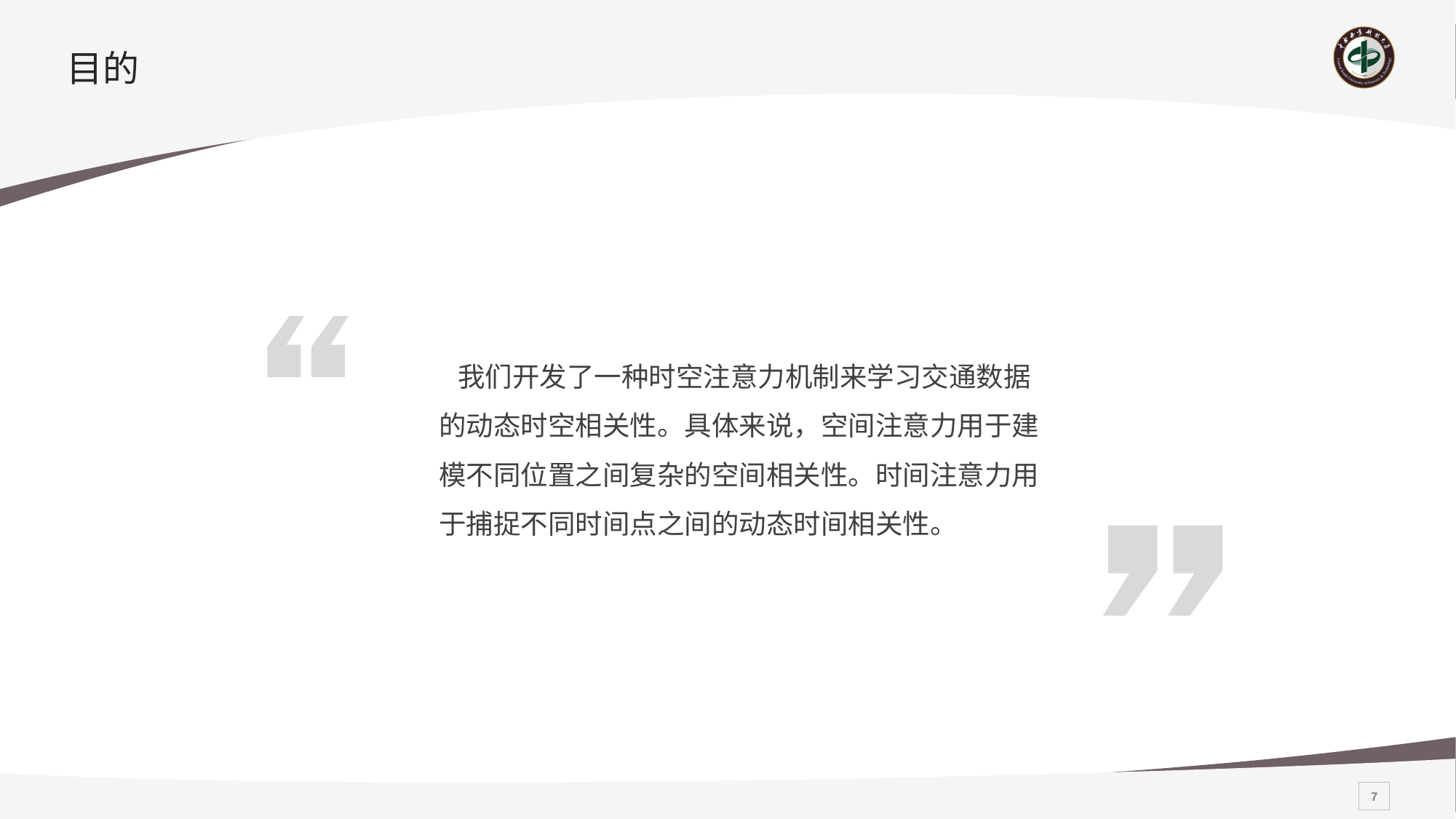

# 目的

  我们开发了一种时空注意力机制来学习交通数据的动态时空相关性。具体来说，空间注意力用于建模不同位置之间复杂的空间相关性。时间注意力用于捕捉不同时间点之间的动态时间相关性。